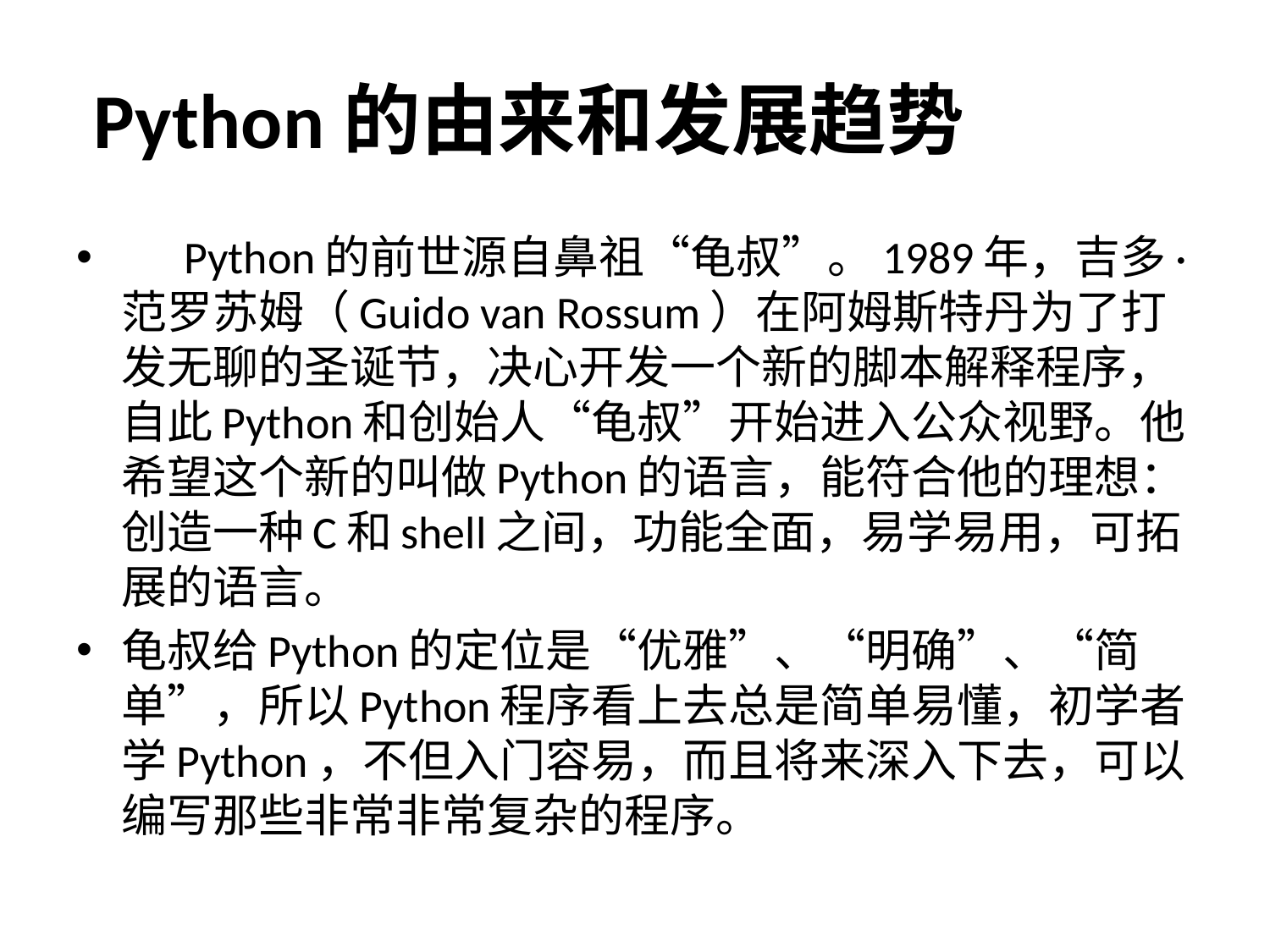

# Python的由来和发展趋势
      Python的前世源自鼻祖“龟叔”。1989年，吉多·范罗苏姆（Guido van Rossum）在阿姆斯特丹为了打发无聊的圣诞节，决心开发一个新的脚本解释程序，自此Python和创始人“龟叔”开始进入公众视野。他希望这个新的叫做Python的语言，能符合他的理想：创造一种C和shell之间，功能全面，易学易用，可拓展的语言。
龟叔给Python的定位是“优雅”、“明确”、“简单”，所以Python程序看上去总是简单易懂，初学者学Python，不但入门容易，而且将来深入下去，可以编写那些非常非常复杂的程序。